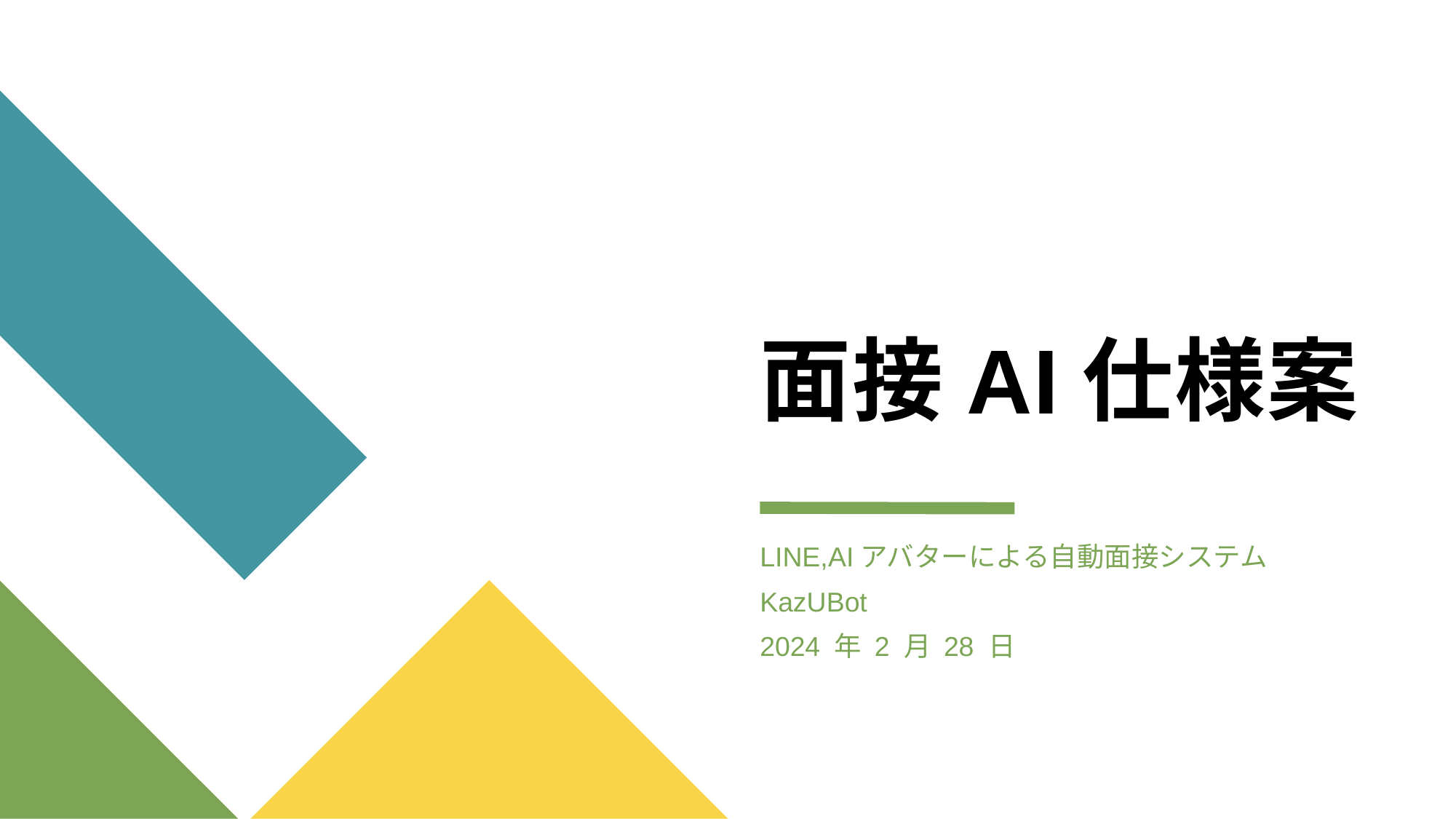

# 面接AI仕様案
LINE,AIアバターによる自動面接システム
KazUBot
2024 年 2 月 28 日